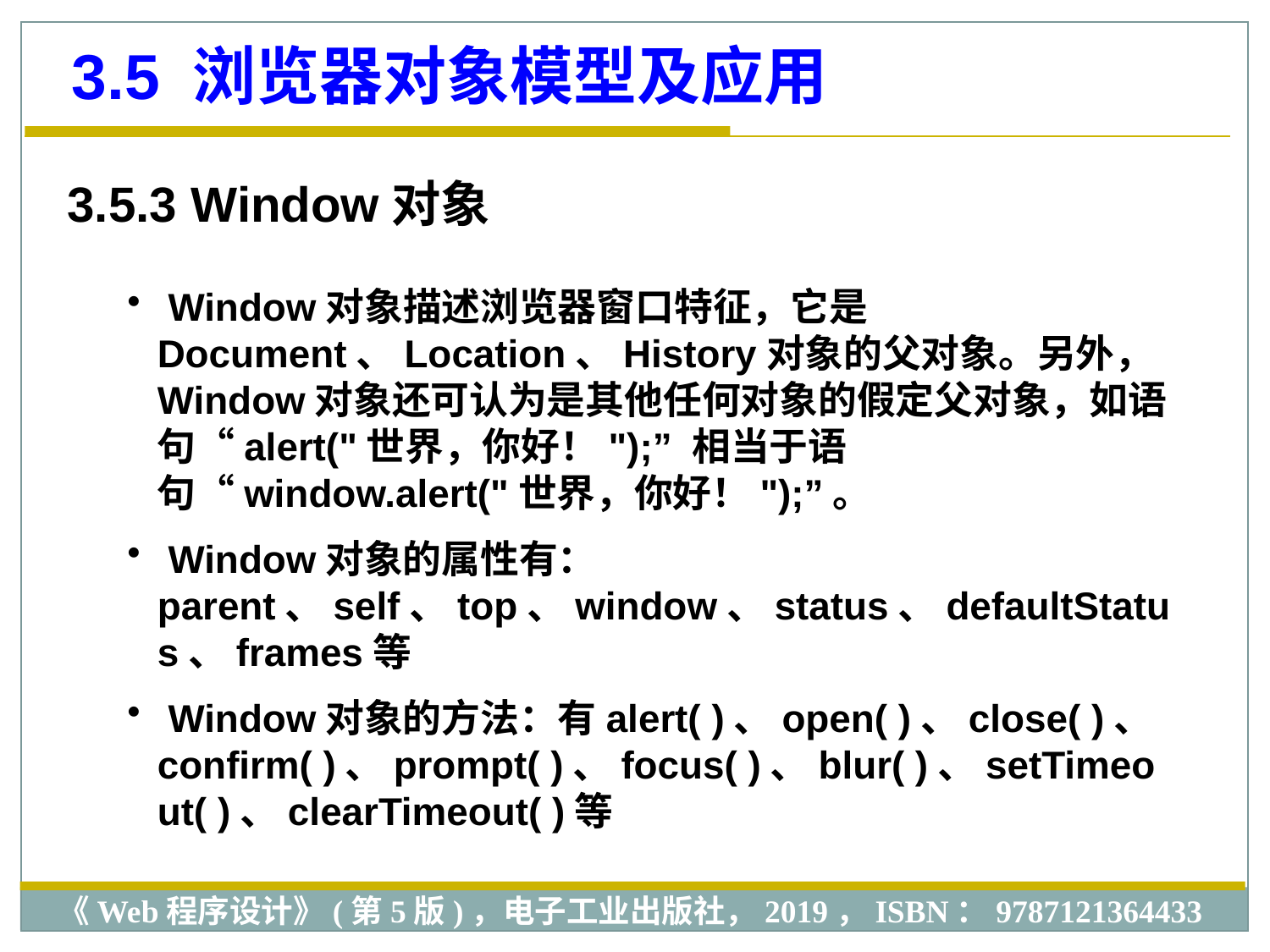

3.5 浏览器对象模型及应用
3.5.3 Window对象
 Window对象描述浏览器窗口特征，它是Document、Location、History对象的父对象。另外，Window对象还可认为是其他任何对象的假定父对象，如语句“alert("世界，你好！");” 相当于语句“window.alert("世界，你好！");”。
 Window对象的属性有：parent、self、top、window、status、defaultStatus、frames等
 Window对象的方法：有alert( )、open( )、close( )、confirm( )、prompt( )、focus( )、blur( )、setTimeout( )、clearTimeout( )等